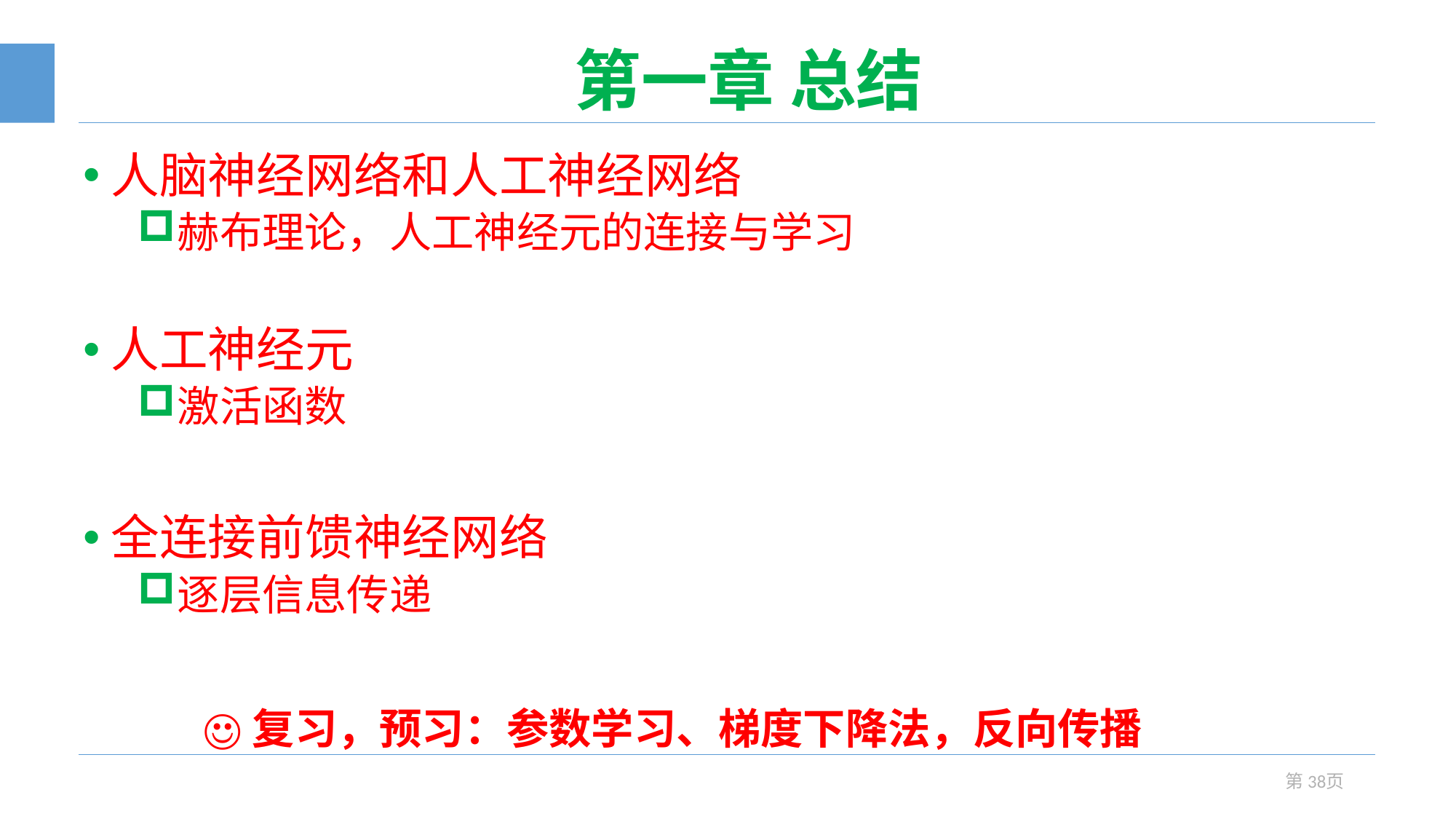

# 第一章 总结
人脑神经网络和人工神经网络
赫布理论，人工神经元的连接与学习

人工神经元
激活函数

全连接前馈神经网络
逐层信息传递

☺复习，预习：参数学习、梯度下降法，反向传播
第38页